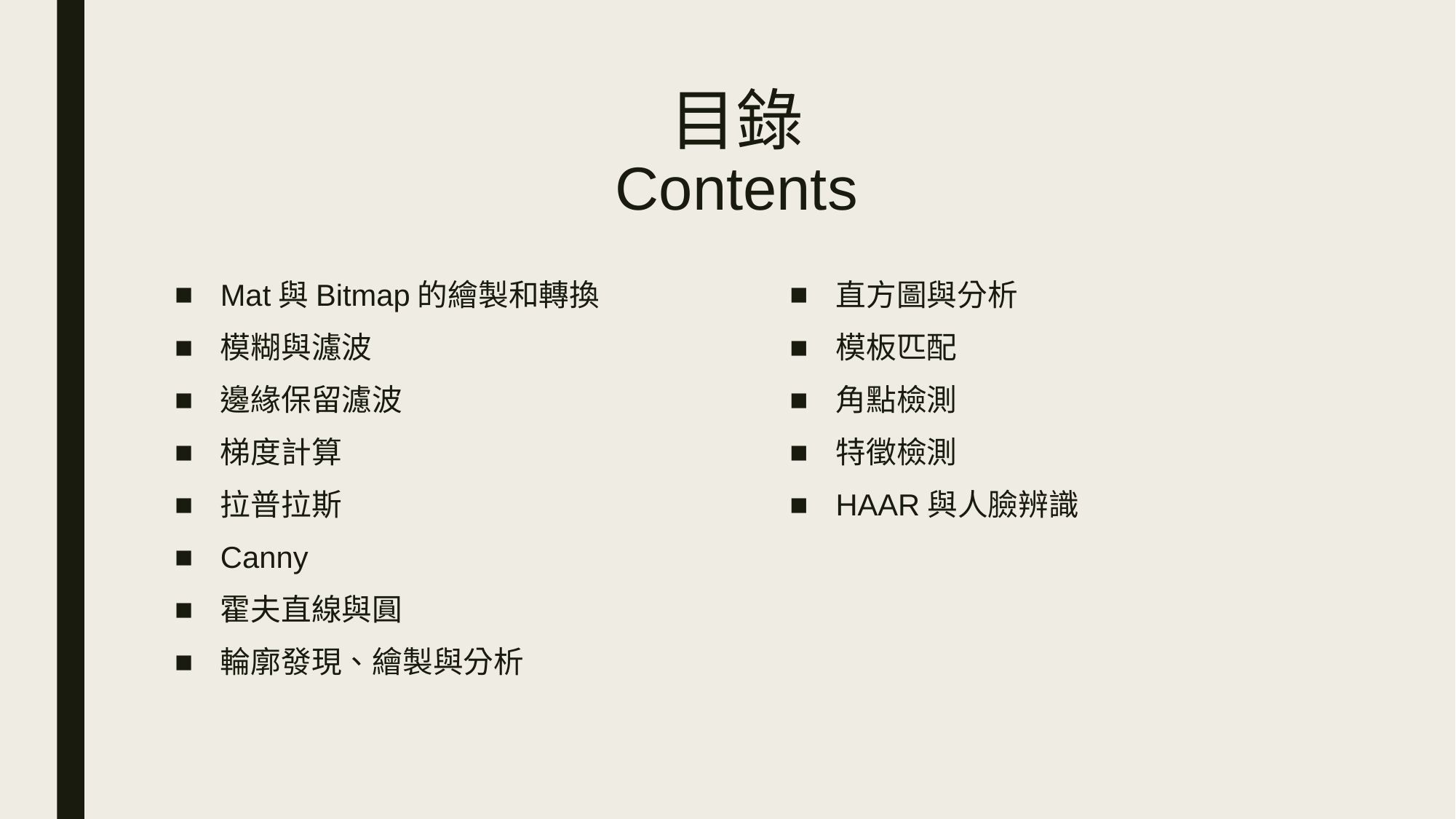

# 目錄 Contents
Mat與Bitmap的繪製和轉換
模糊與濾波
邊緣保留濾波
梯度計算
拉普拉斯
Canny
霍夫直線與圓
輪廓發現、繪製與分析
直方圖與分析
模板匹配
角點檢測
特徵檢測
HAAR與人臉辨識